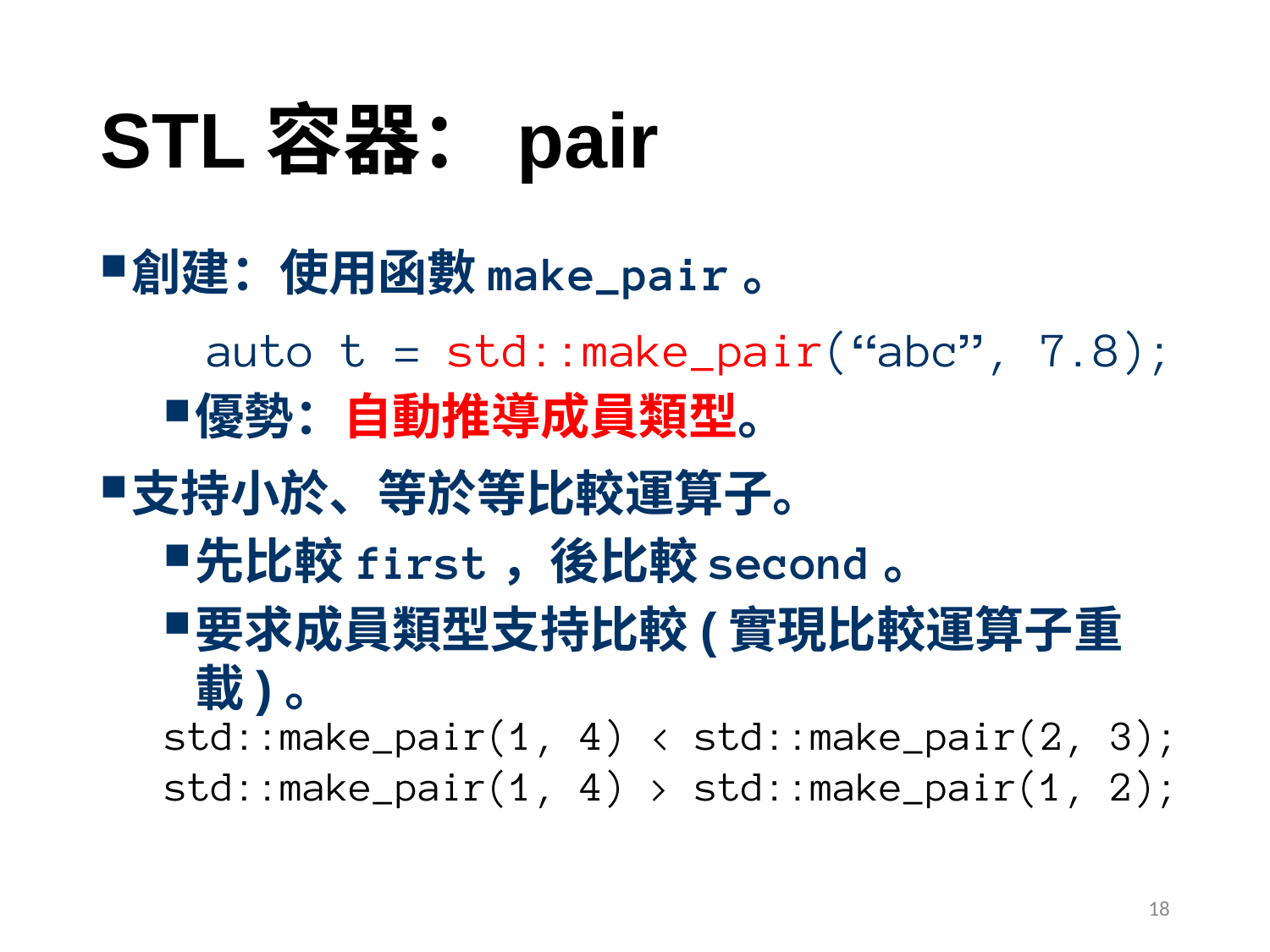

# STL容器：pair
創建：使用函數make_pair。
    auto t = std::make_pair(“abc”, 7.8);
優勢：自動推導成員類型。
支持小於、等於等比較運算子。
先比較first，後比較second。
要求成員類型支持比較(實現比較運算子重載)。
std::make_pair(1, 4) < std::make_pair(2, 3);
std::make_pair(1, 4) > std::make_pair(1, 2);
18